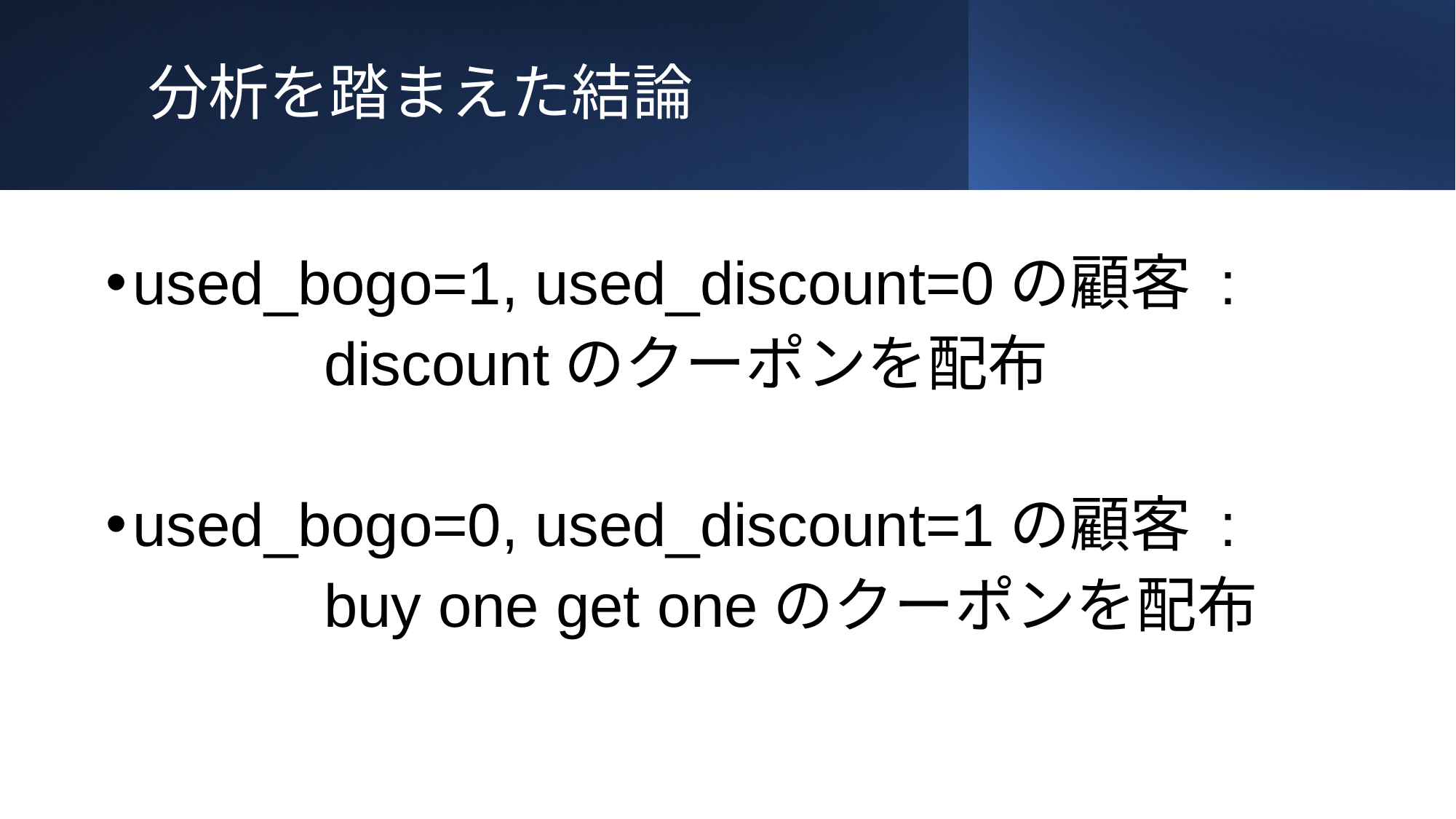

# 分析を踏まえた結論
used_bogo=1, used_discount=0の顧客 :
		discountのクーポンを配布

used_bogo=0, used_discount=1の顧客 :
		buy one get oneのクーポンを配布